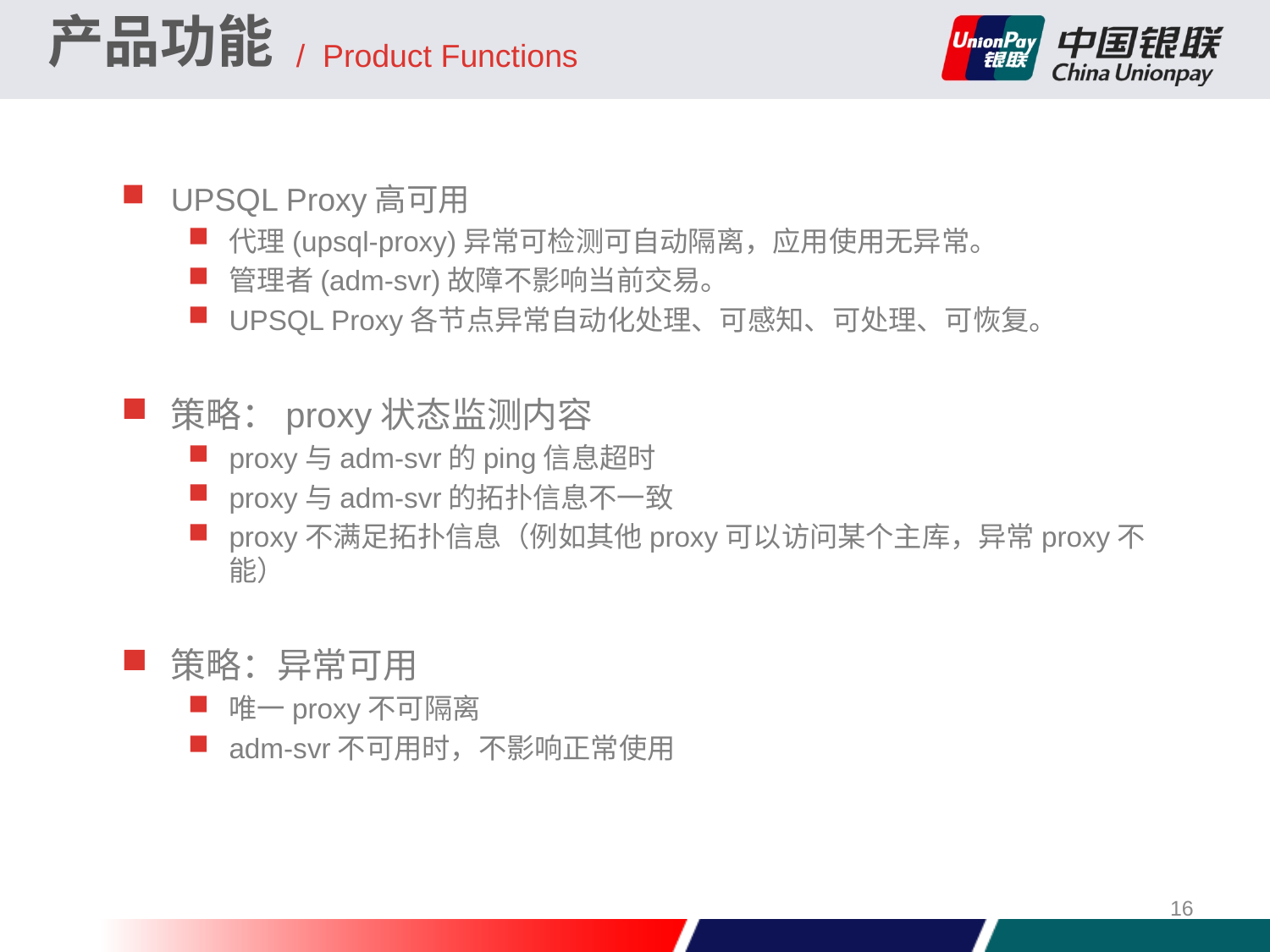

产品功能
/  Product Functions
UPSQL Proxy高可用
代理(upsql-proxy)异常可检测可自动隔离，应用使用无异常。
管理者(adm-svr)故障不影响当前交易。
UPSQL Proxy各节点异常自动化处理、可感知、可处理、可恢复。

策略：proxy状态监测内容
proxy与adm-svr的ping信息超时
proxy与adm-svr的拓扑信息不一致
proxy不满足拓扑信息（例如其他proxy可以访问某个主库，异常proxy不能）

策略：异常可用
唯一proxy不可隔离
adm-svr不可用时，不影响正常使用

16